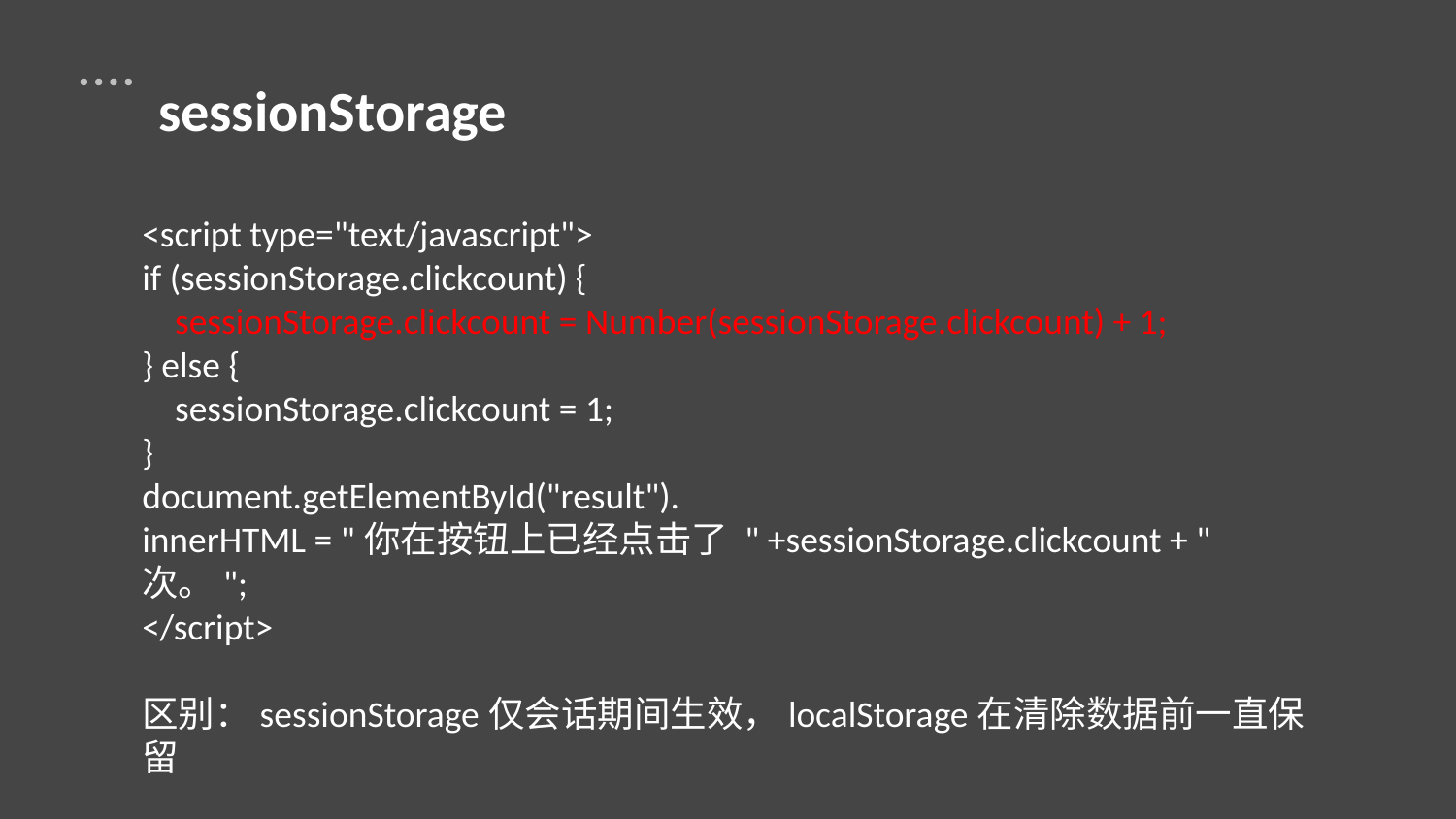

sessionStorage
<script type="text/javascript">
if (sessionStorage.clickcount) {
    sessionStorage.clickcount = Number(sessionStorage.clickcount) + 1;
} else {
    sessionStorage.clickcount = 1;
}
document.getElementById("result").
innerHTML = "你在按钮上已经点击了 " +sessionStorage.clickcount + " 次。";
</script>

区别：sessionStorage仅会话期间生效，localStorage在清除数据前一直保留